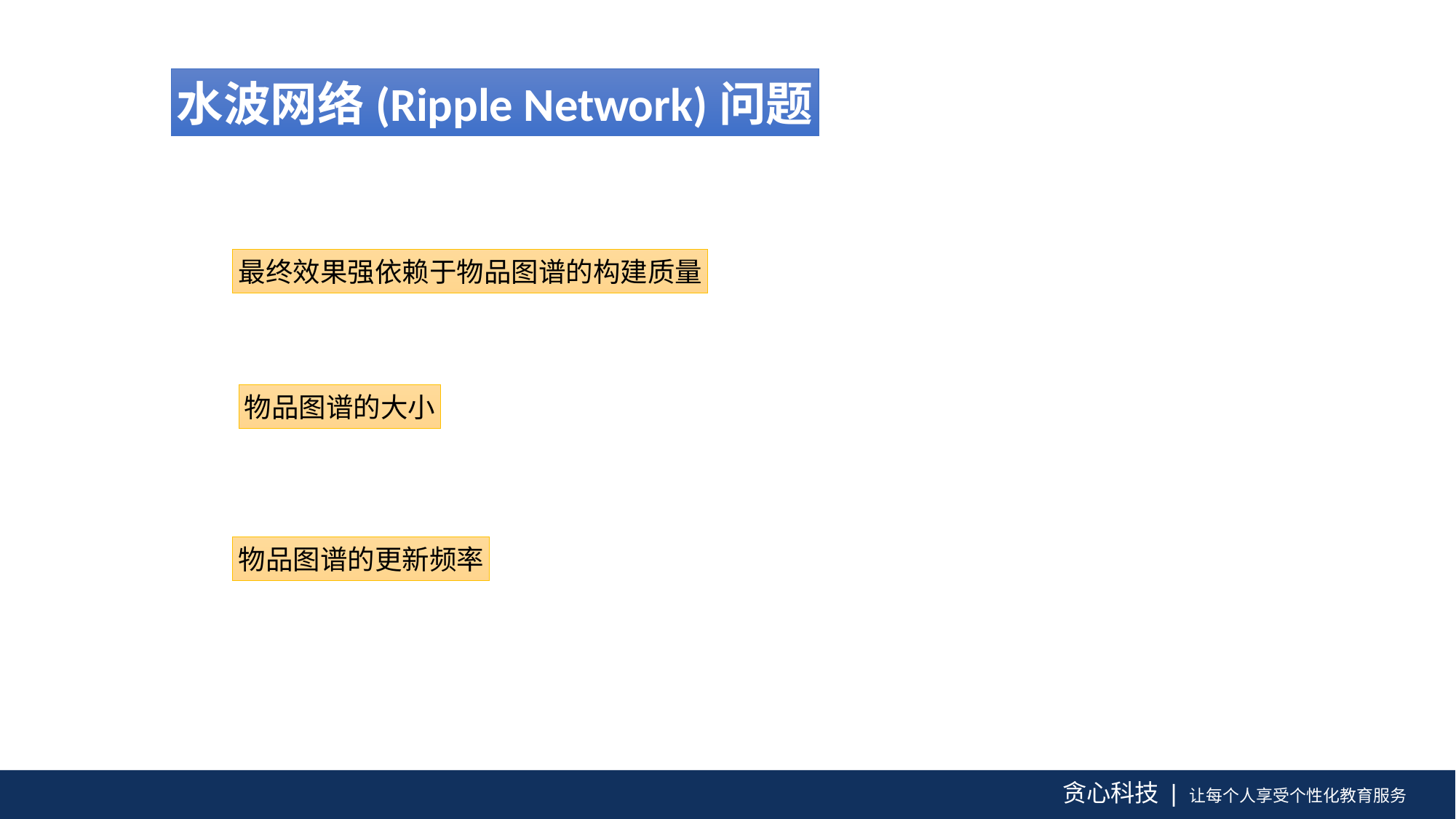

水波网络(Ripple Network)问题
最终效果强依赖于物品图谱的构建质量
物品图谱的大小
物品图谱的更新频率